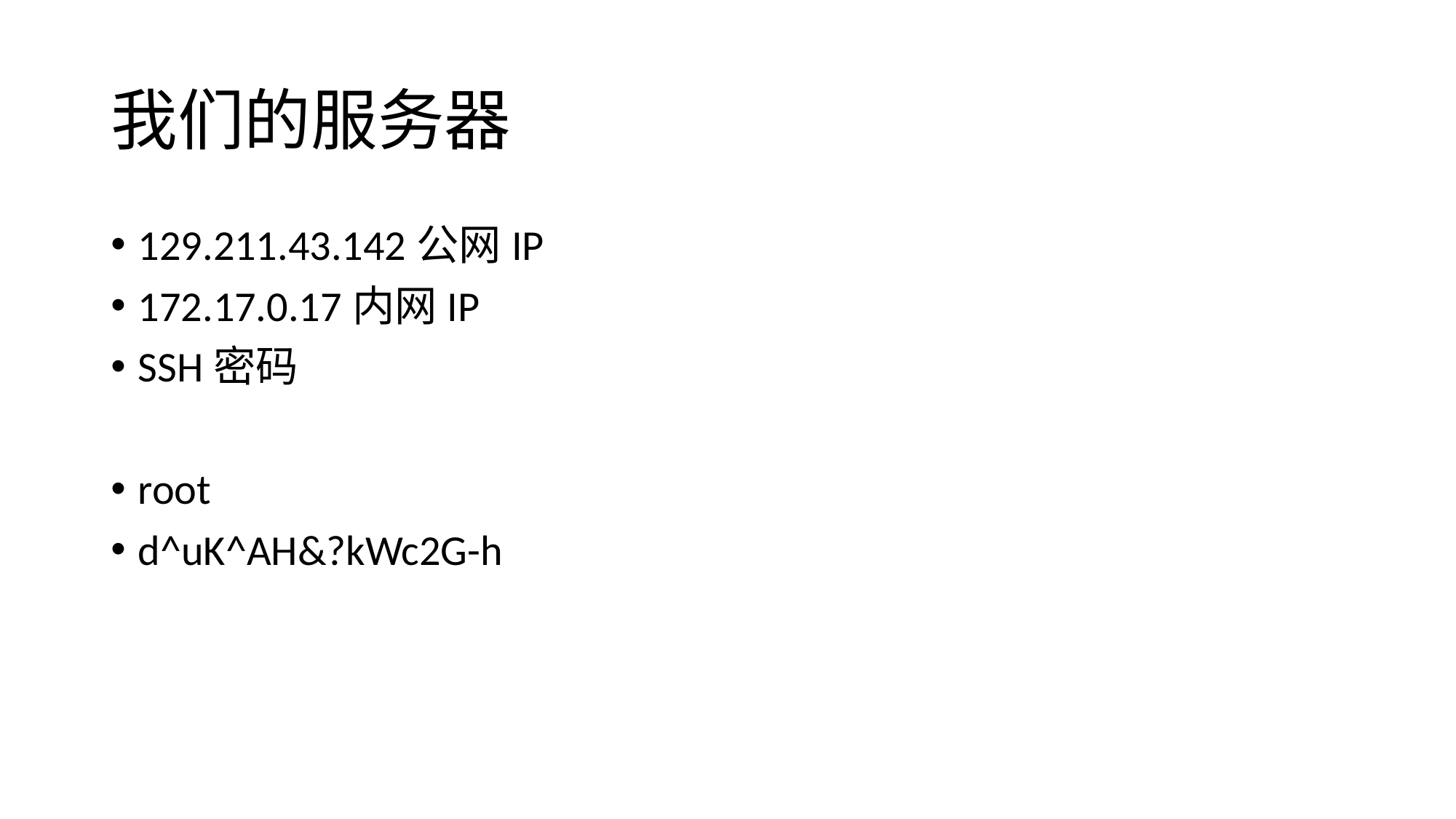

# 我们的服务器
129.211.43.142公网IP
172.17.0.17内网IP
SSH密码

root
d^uK^AH&?kWc2G-h